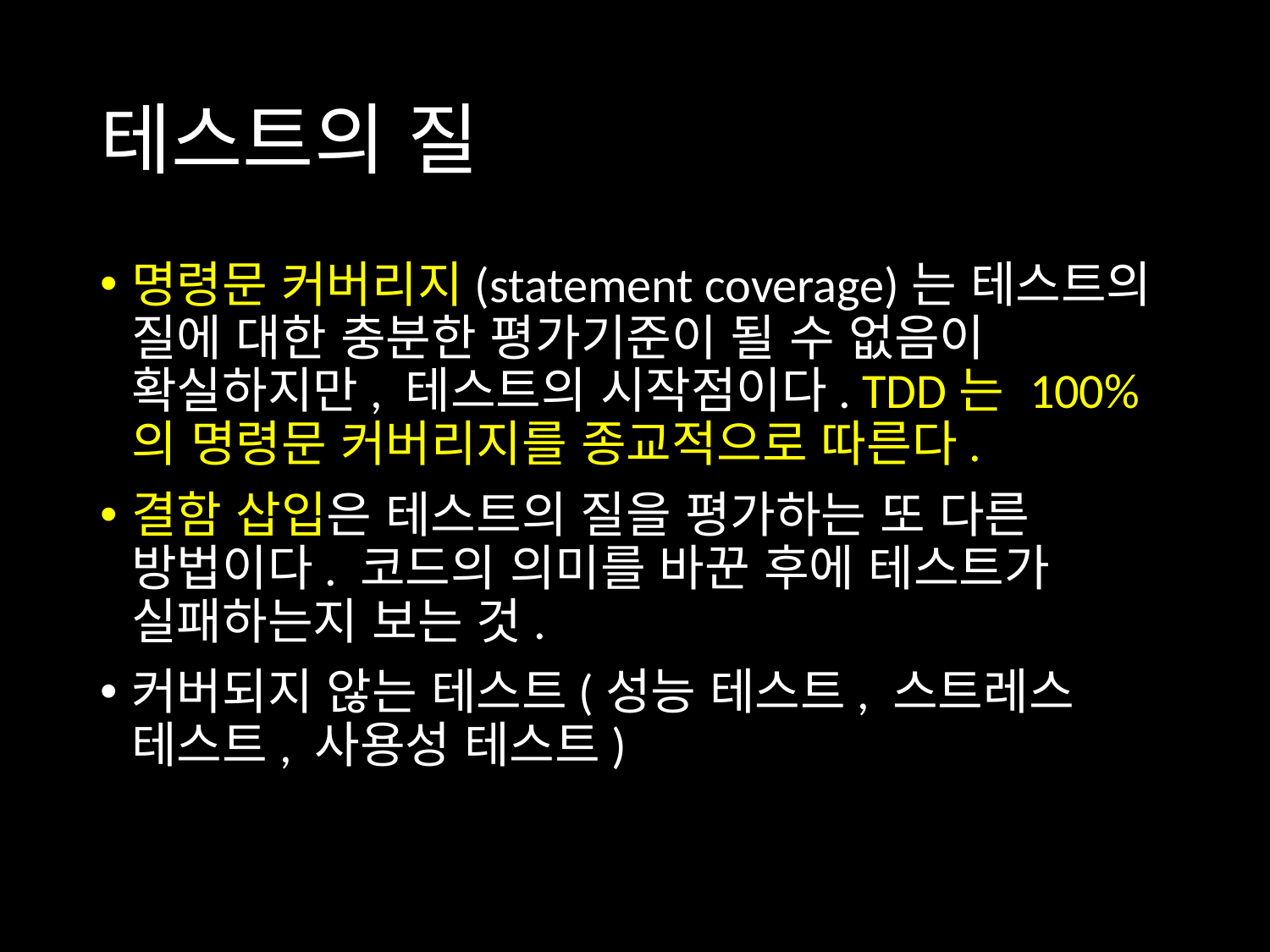

# 테스트의 질
명령문 커버리지(statement coverage)는 테스트의 질에 대한 충분한 평가기준이 될 수 없음이 확실하지만, 테스트의 시작점이다. TDD는 100%의 명령문 커버리지를 종교적으로 따른다.
결함 삽입은 테스트의 질을 평가하는 또 다른 방법이다. 코드의 의미를 바꾼 후에 테스트가 실패하는지 보는 것.
커버되지 않는 테스트(성능 테스트, 스트레스 테스트, 사용성 테스트)